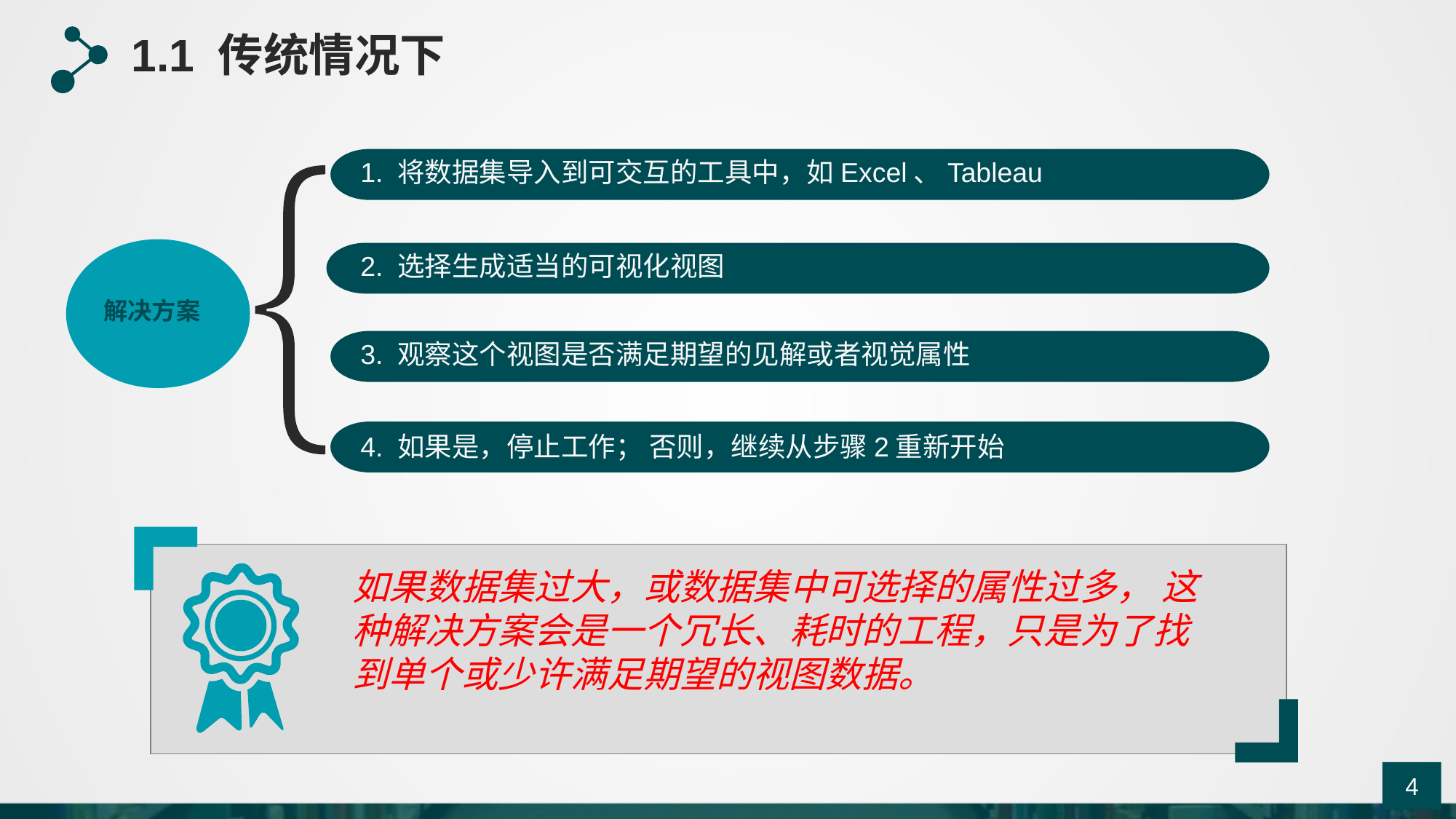

1.1 传统情况下

1. 将数据集导入到可交互的工具中，如Excel、Tableau

解决方案

2. 选择生成适当的可视化视图

3. 观察这个视图是否满足期望的见解或者视觉属性

4. 如果是，停止工作； 否则，继续从步骤2重新开始

如果数据集过大，或数据集中可选择的属性过多， 这种解决方案会是一个冗长、耗时的工程，只是为了找到单个或少许满足期望的视图数据。